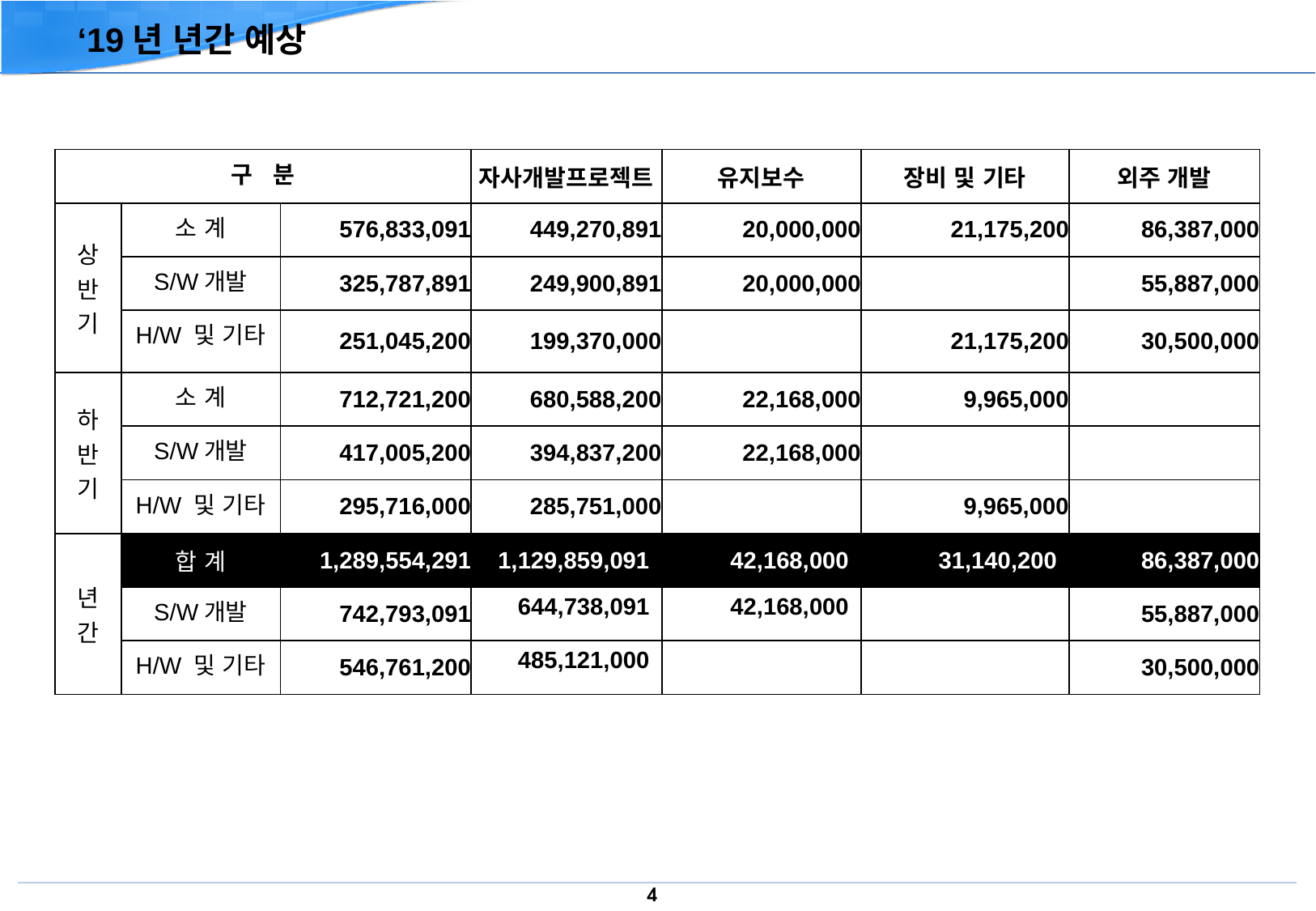

‘19년 년간 예상
| 구 분 |  |  | 자사개발프로젝트 | 유지보수 | 장비 및 기타 | 외주 개발 |
| --- | --- | --- | --- | --- | --- | --- |
| 상 반 기 | 소 계 | 576,833,091 | 449,270,891 | 20,000,000 | 21,175,200 | 86,387,000 |
|  | S/W개발 | 325,787,891 | 249,900,891 | 20,000,000 |  | 55,887,000 |
|  | H/W 및 기타 | 251,045,200 | 199,370,000 |  | 21,175,200 | 30,500,000 |
| 하 반 기 | 소 계 | 712,721,200 | 680,588,200 | 22,168,000 | 9,965,000 |  |
|  | S/W개발 | 417,005,200 | 394,837,200 | 22,168,000 |  |  |
|  | H/W 및 기타 | 295,716,000 | 285,751,000 |  | 9,965,000 |  |
| 년 간 | 합 계 | 1,289,554,291 | 1,129,859,091 | 42,168,000 | 31,140,200 | 86,387,000 |
|  | S/W개발 | 742,793,091 | 644,738,091 | 42,168,000 |  | 55,887,000 |
|  | H/W 및 기타 | 546,761,200 | 485,121,000 |  |  | 30,500,000 |